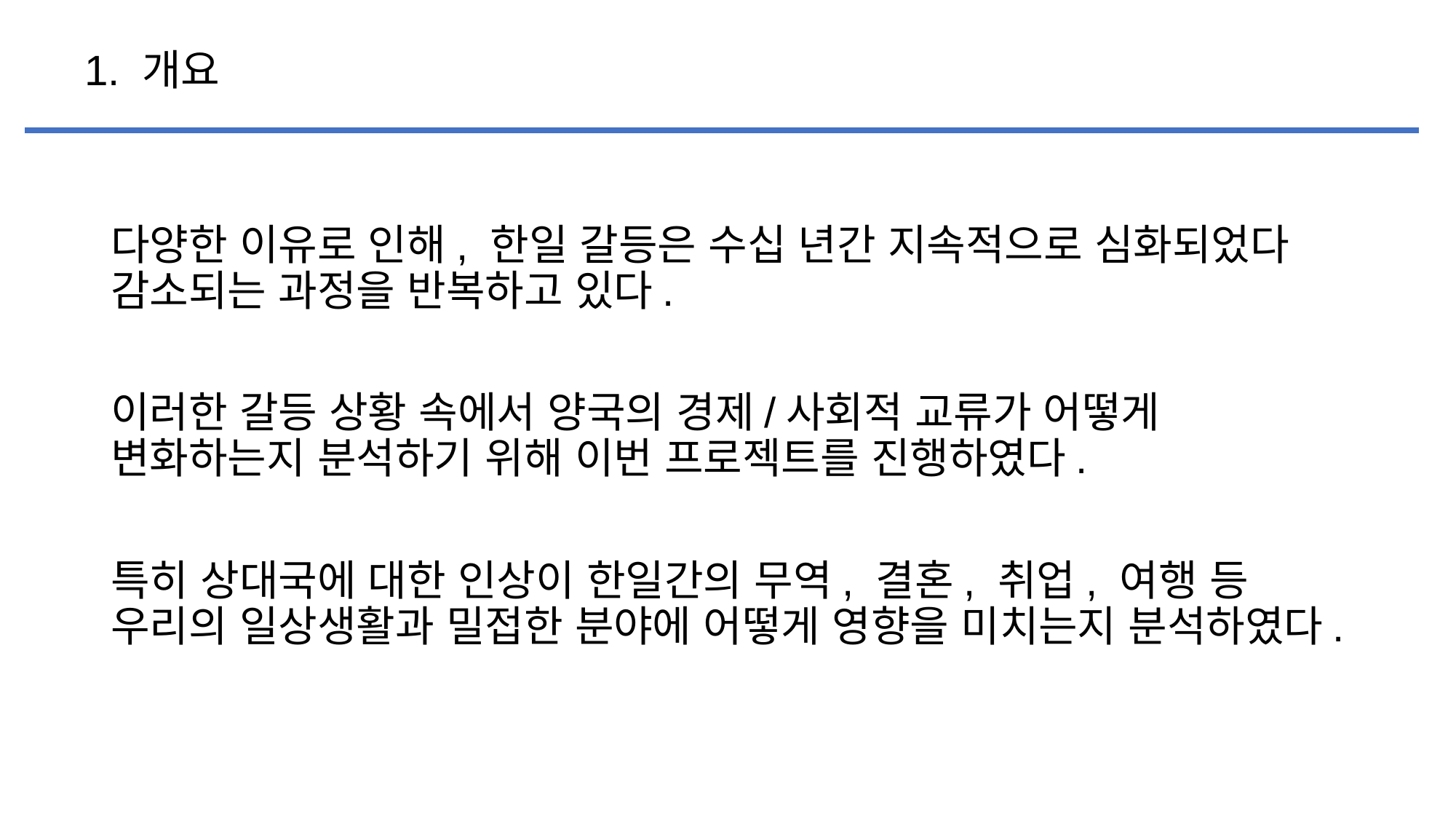

# 1. 개요
다양한 이유로 인해, 한일 갈등은 수십 년간 지속적으로 심화되었다 감소되는 과정을 반복하고 있다.

이러한 갈등 상황 속에서 양국의 경제/사회적 교류가 어떻게 변화하는지 분석하기 위해 이번 프로젝트를 진행하였다.

특히 상대국에 대한 인상이 한일간의 무역, 결혼, 취업, 여행 등 우리의 일상생활과 밀접한 분야에 어떻게 영향을 미치는지 분석하였다.